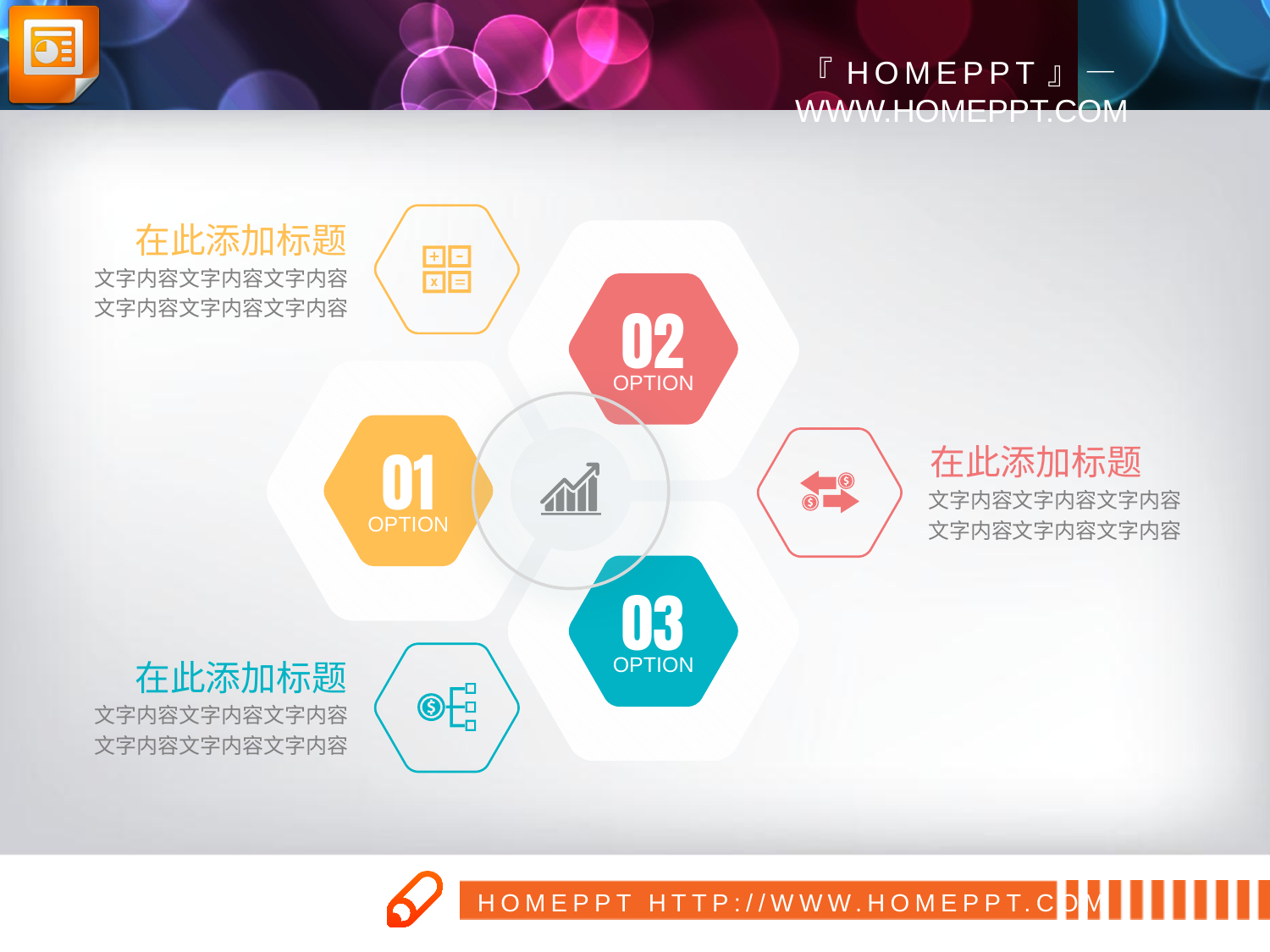

在此添加标题
文字内容文字内容文字内容
文字内容文字内容文字内容

02
OPTION

在此添加标题
文字内容文字内容文字内容
文字内容文字内容文字内容
01
OPTION

03
OPTION

在此添加标题
文字内容文字内容文字内容
文字内容文字内容文字内容